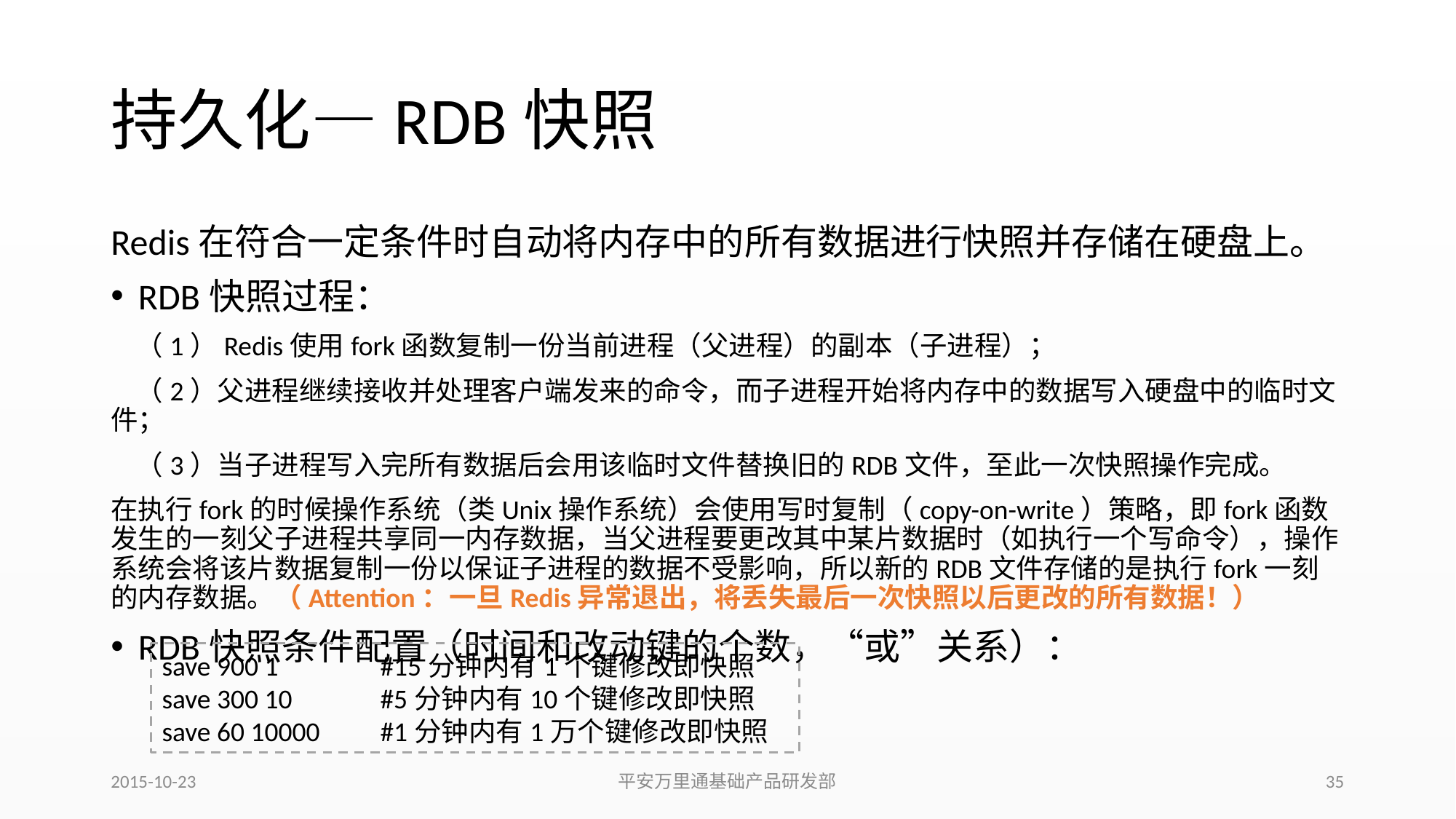

# 持久化—RDB快照
Redis在符合一定条件时自动将内存中的所有数据进行快照并存储在硬盘上。
RDB快照过程：
   （1）Redis使用fork函数复制一份当前进程（父进程）的副本（子进程）；
   （2）父进程继续接收并处理客户端发来的命令，而子进程开始将内存中的数据写入硬盘中的临时文件；
   （3）当子进程写入完所有数据后会用该临时文件替换旧的RDB文件，至此一次快照操作完成。
在执行fork的时候操作系统（类Unix操作系统）会使用写时复制（copy-on-write）策略，即fork函数发生的一刻父子进程共享同一内存数据，当父进程要更改其中某片数据时（如执行一个写命令），操作系统会将该片数据复制一份以保证子进程的数据不受影响，所以新的RDB文件存储的是执行fork一刻的内存数据。（Attention：一旦Redis异常退出，将丢失最后一次快照以后更改的所有数据！）
RDB快照条件配置（时间和改动键的个数，“或”关系）：
save 900 1	#15分钟内有1个键修改即快照
save 300 10	#5分钟内有10个键修改即快照
save 60 10000	#1分钟内有1万个键修改即快照
2015-10-23
平安万里通基础产品研发部
35